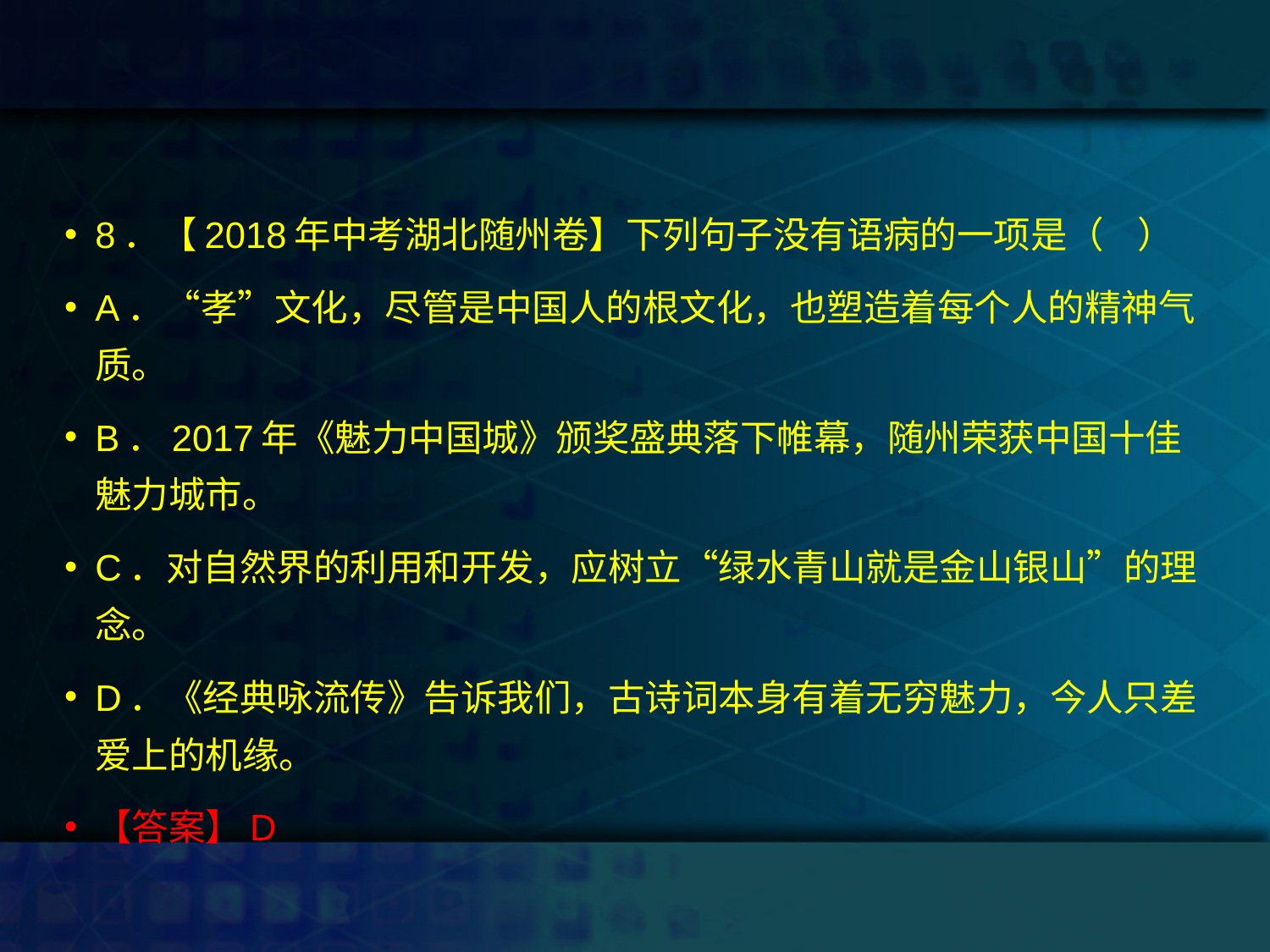

#
8．【2018年中考湖北随州卷】下列句子没有语病的一项是（    ）
A．“孝”文化，尽管是中国人的根文化，也塑造着每个人的精神气质。
B．2017年《魅力中国城》颁奖盛典落下帷幕，随州荣获中国十佳魅力城市。
C．对自然界的利用和开发，应树立“绿水青山就是金山银山”的理念。
D．《经典咏流传》告诉我们，古诗词本身有着无穷魅力，今人只差爱上的机缘。
【答案】D